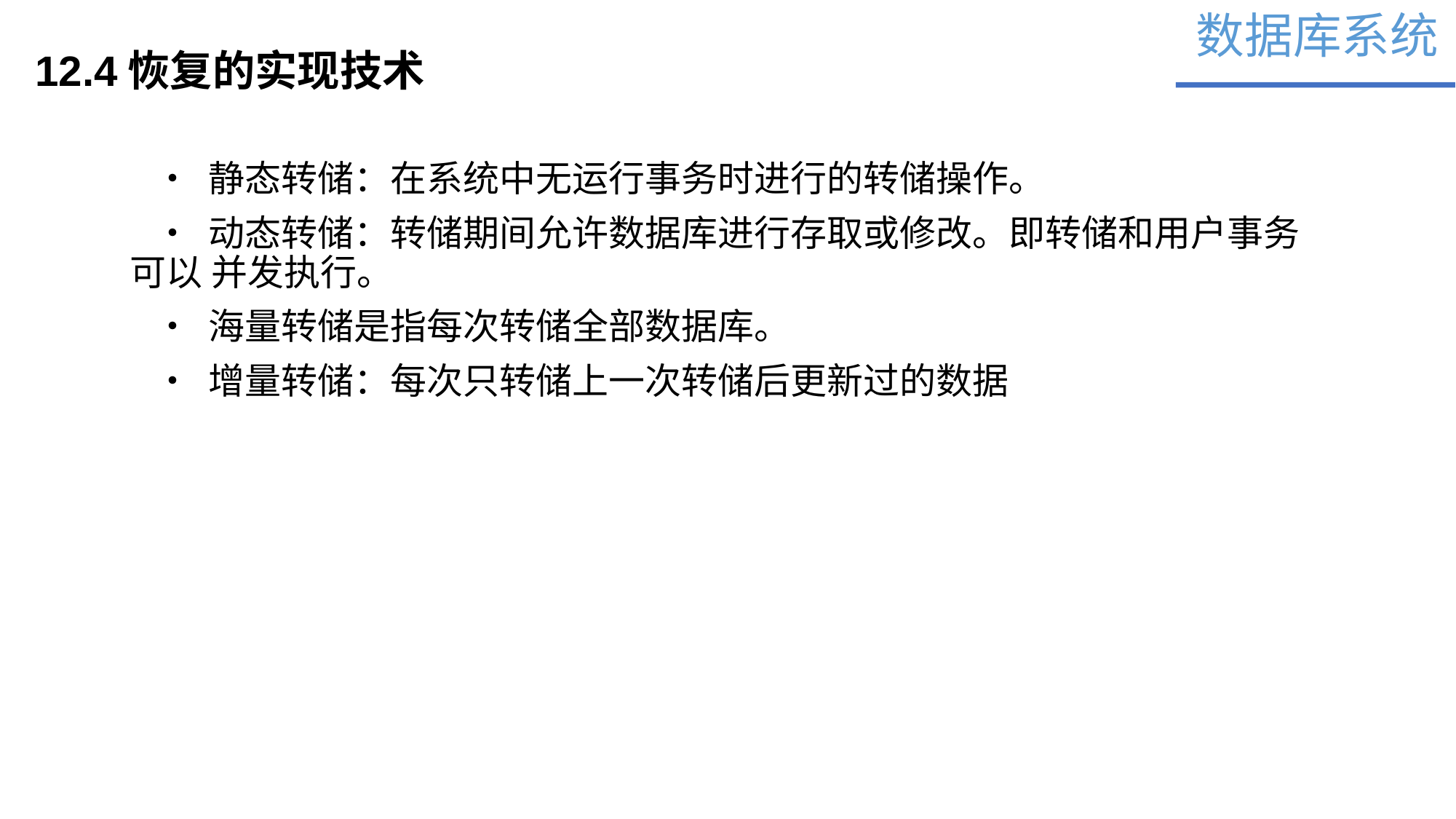

数据库系统
12.4恢复的实现技术

   • 静态转储：在系统中无运行事务时进行的转储操作。
   • 动态转储：转储期间允许数据库进行存取或修改。即转储和用户事务可以 并发执行。
   • 海量转储是指每次转储全部数据库。
   • 增量转储：每次只转储上一次转储后更新过的数据